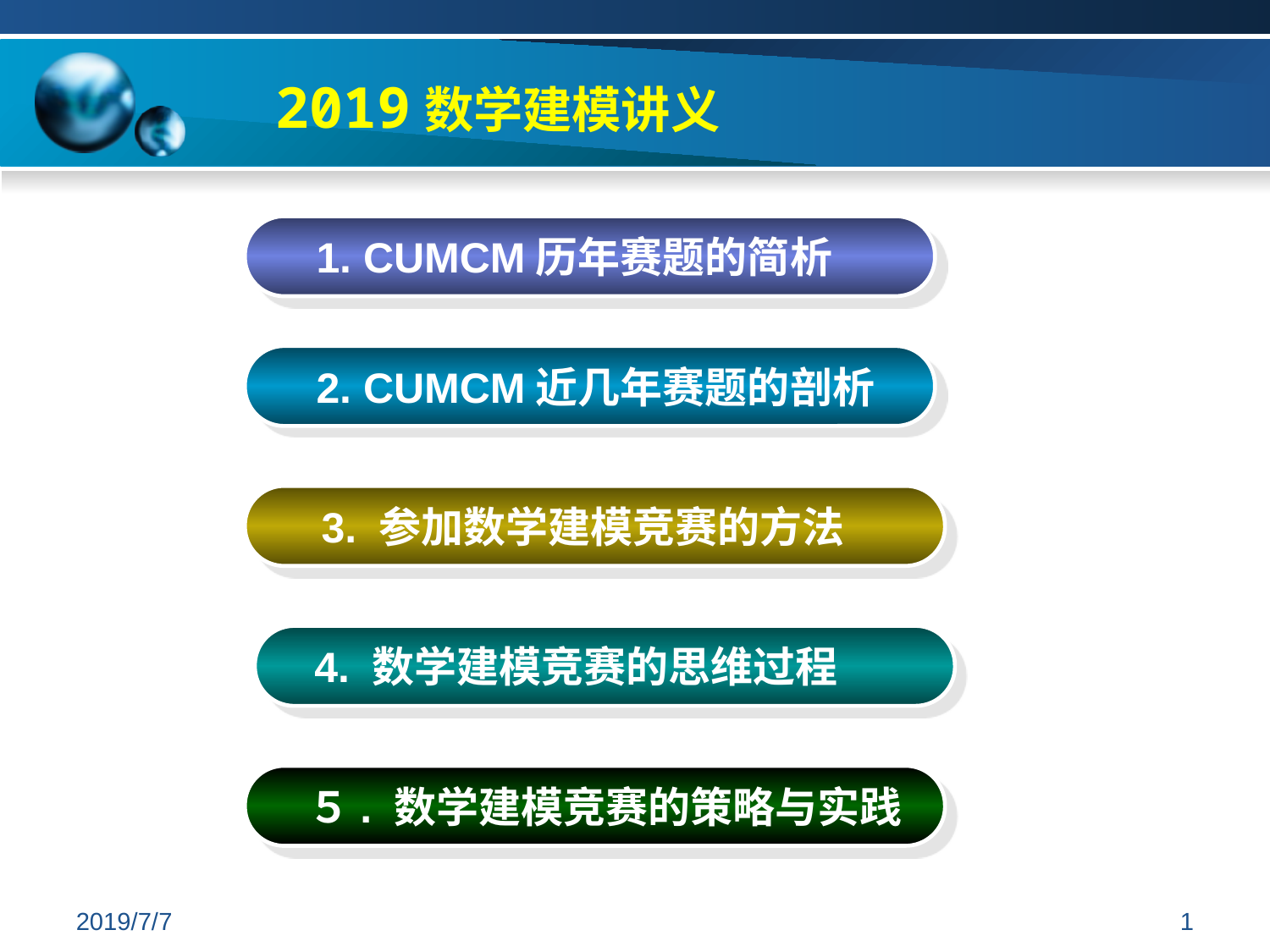

2019数学建模讲义
    1. CUMCM历年赛题的简析
    2. CUMCM近几年赛题的剖析
　3. 参加数学建模竞赛的方法
   4. 数学建模竞赛的思维过程
   ５. 数学建模竞赛的策略与实践
2019/7/7
1